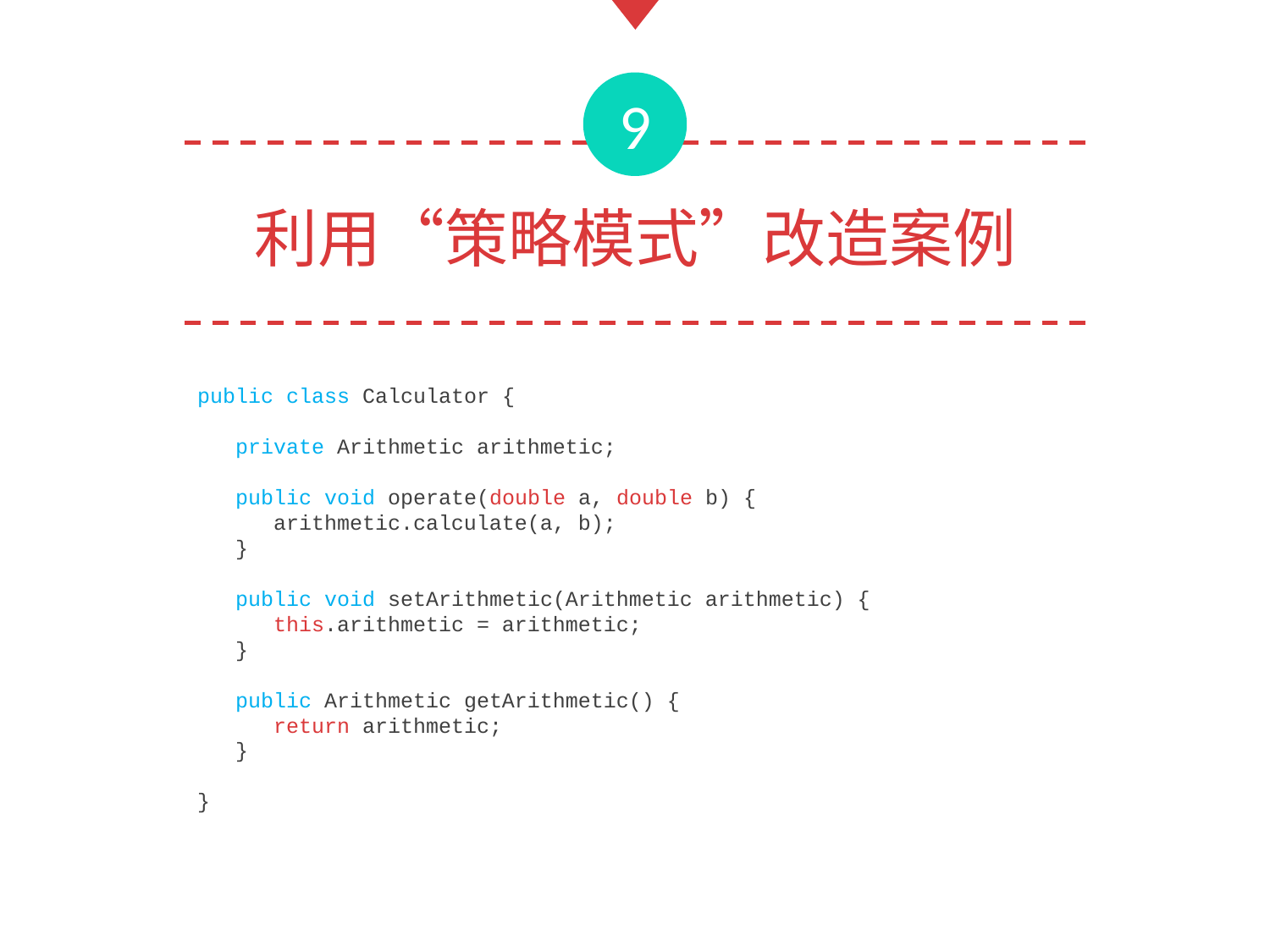

9
利用“策略模式”改造案例
public class Calculator {

   private Arithmetic arithmetic;

   public void operate(double a, double b) {
      arithmetic.calculate(a, b);
   }

   public void setArithmetic(Arithmetic arithmetic) {
      this.arithmetic = arithmetic;
   }

   public Arithmetic getArithmetic() {
      return arithmetic;
   }

}